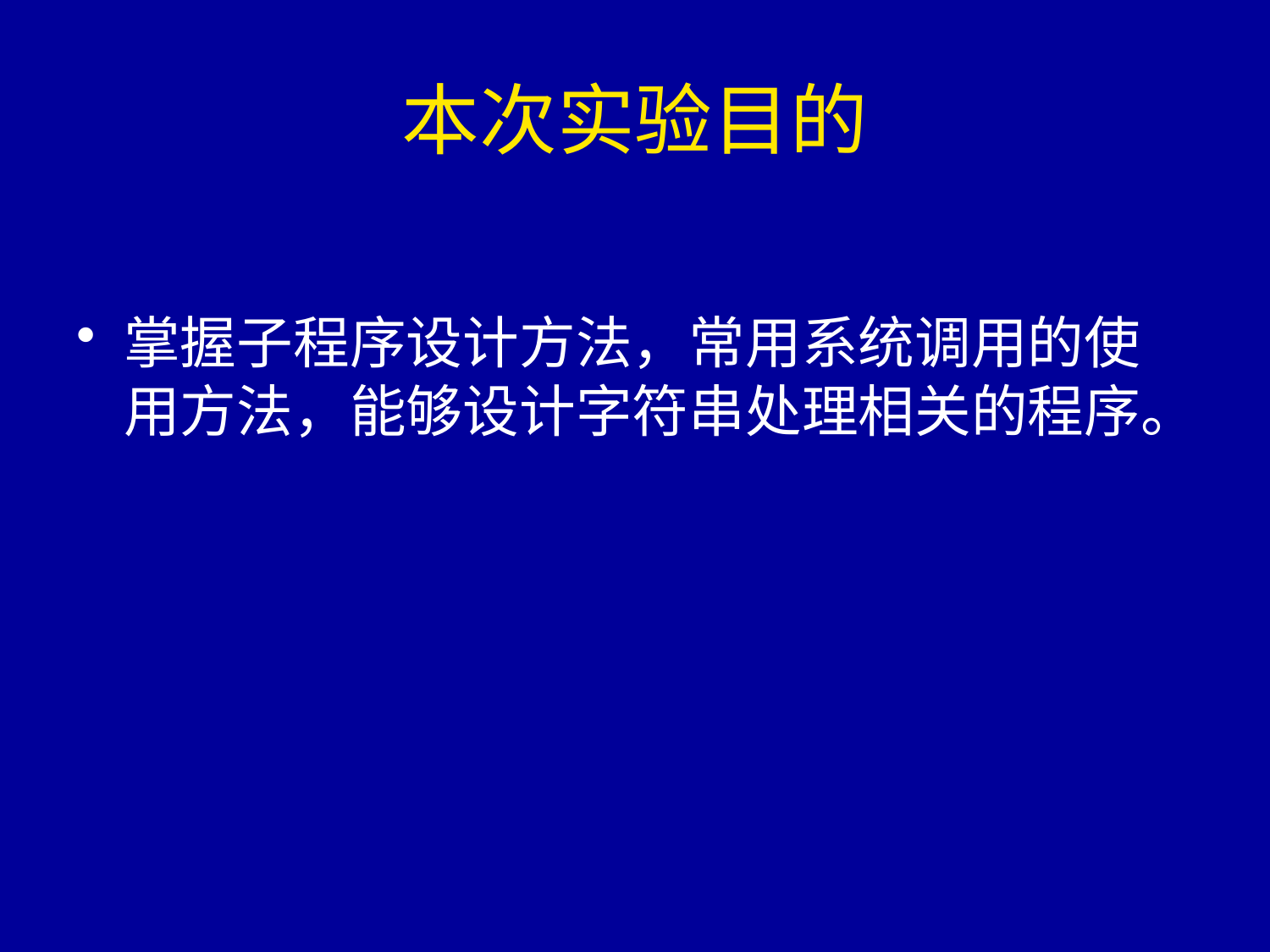

# 本次实验目的

掌握子程序设计方法，常用系统调用的使用方法，能够设计字符串处理相关的程序。